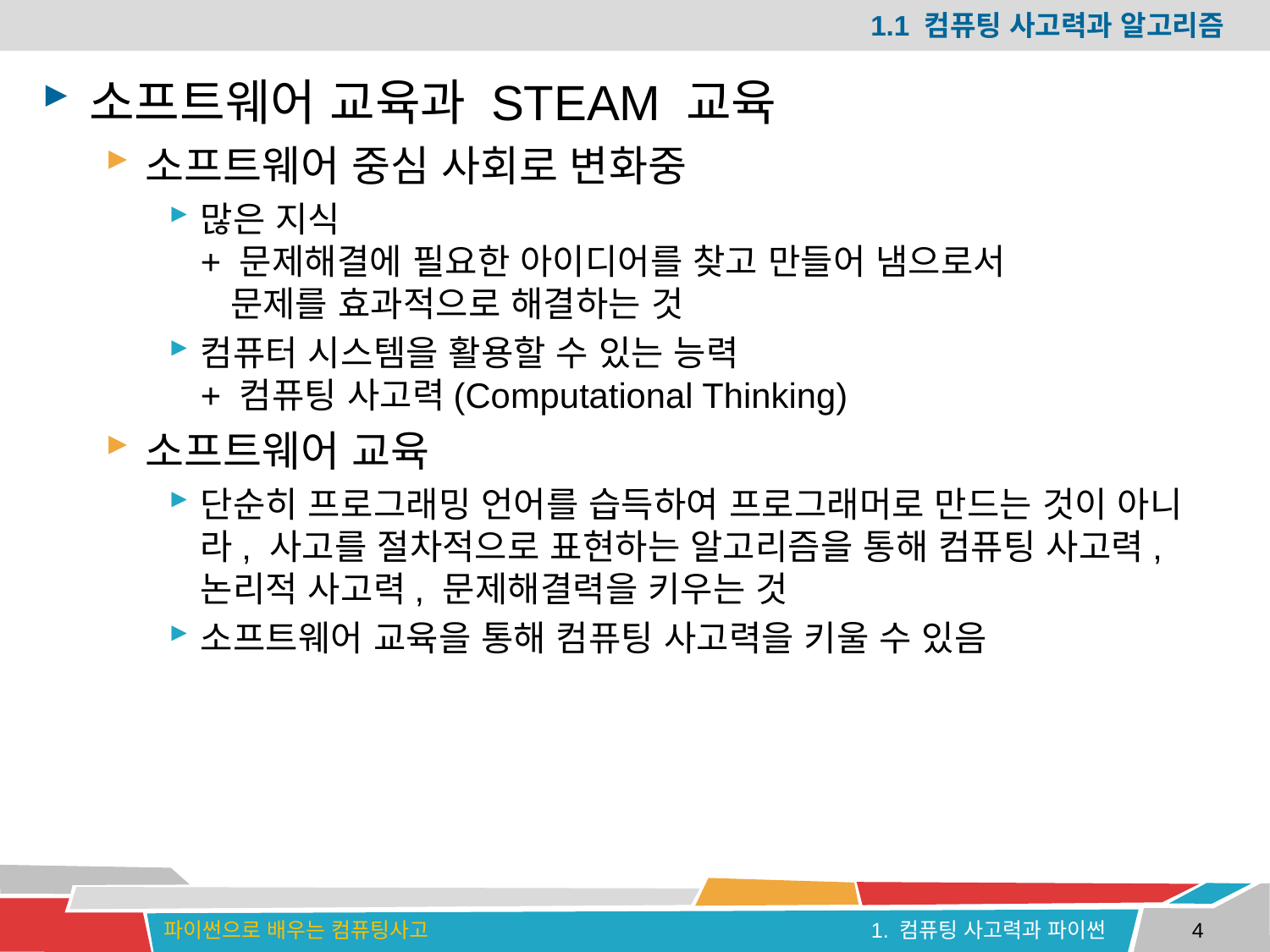

# 1.1 컴퓨팅 사고력과 알고리즘
소프트웨어 교육과 STEAM 교육
소프트웨어 중심 사회로 변화중
많은 지식
+ 문제해결에 필요한 아이디어를 찾고 만들어 냄으로서
   문제를 효과적으로 해결하는 것
컴퓨터 시스템을 활용할 수 있는 능력
+ 컴퓨팅 사고력(Computational Thinking)
소프트웨어 교육
단순히 프로그래밍 언어를 습득하여 프로그래머로 만드는 것이 아니라, 사고를 절차적으로 표현하는 알고리즘을 통해 컴퓨팅 사고력, 논리적 사고력, 문제해결력을 키우는 것
소프트웨어 교육을 통해 컴퓨팅 사고력을 키울 수 있음

4